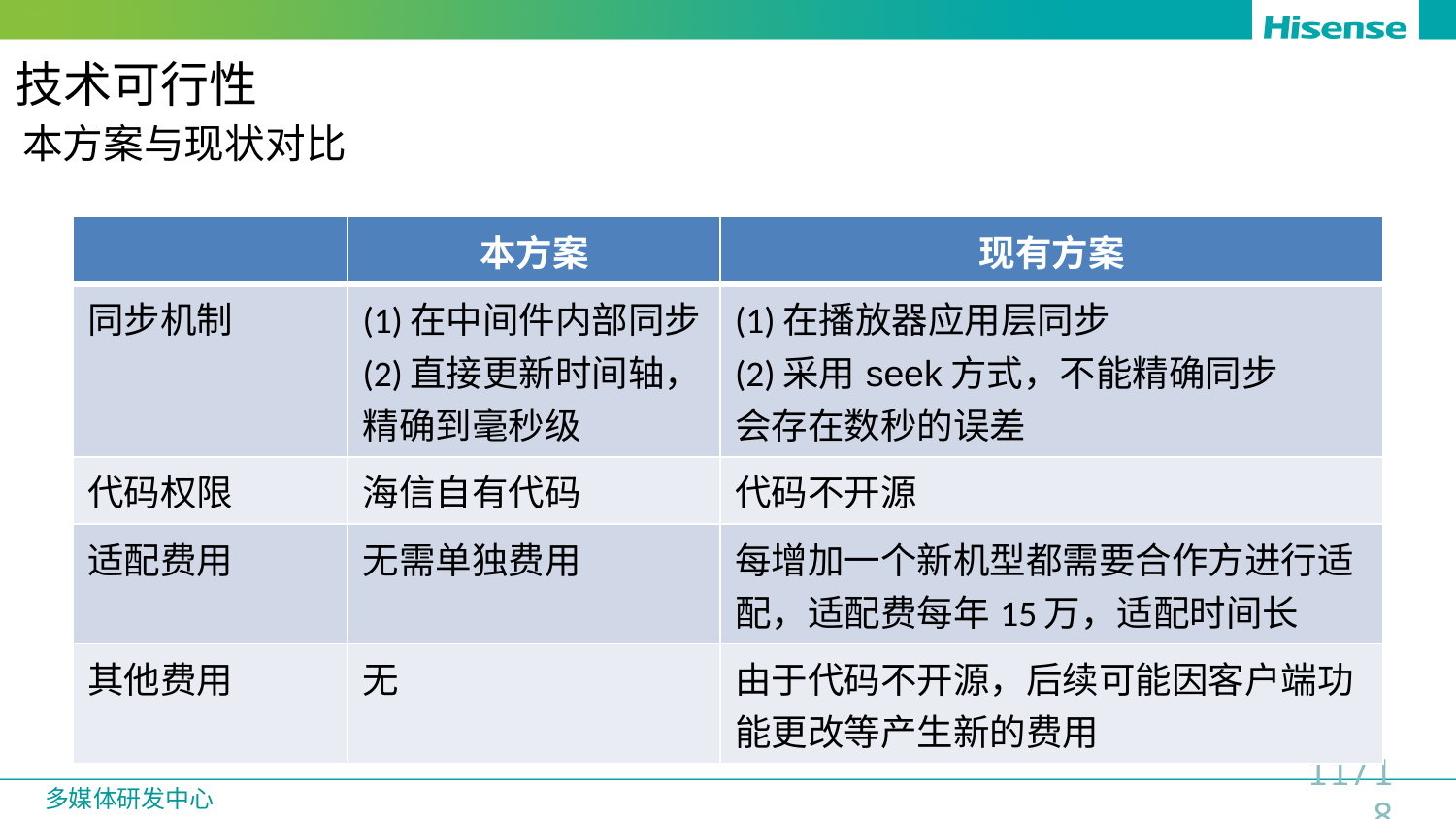

# 技术可行性
本方案与现状对比
|  | 本方案 | 现有方案 |
| --- | --- | --- |
| 同步机制 | (1)在中间件内部同步 (2)直接更新时间轴，精确到毫秒级 | (1)在播放器应用层同步 (2)采用seek方式，不能精确同步 会存在数秒的误差 |
| 代码权限 | 海信自有代码 | 代码不开源 |
| 适配费用 | 无需单独费用 | 每增加一个新机型都需要合作方进行适配，适配费每年15万，适配时间长 |
| 其他费用 | 无 | 由于代码不开源，后续可能因客户端功能更改等产生新的费用 |
11/18
多媒体研发中心